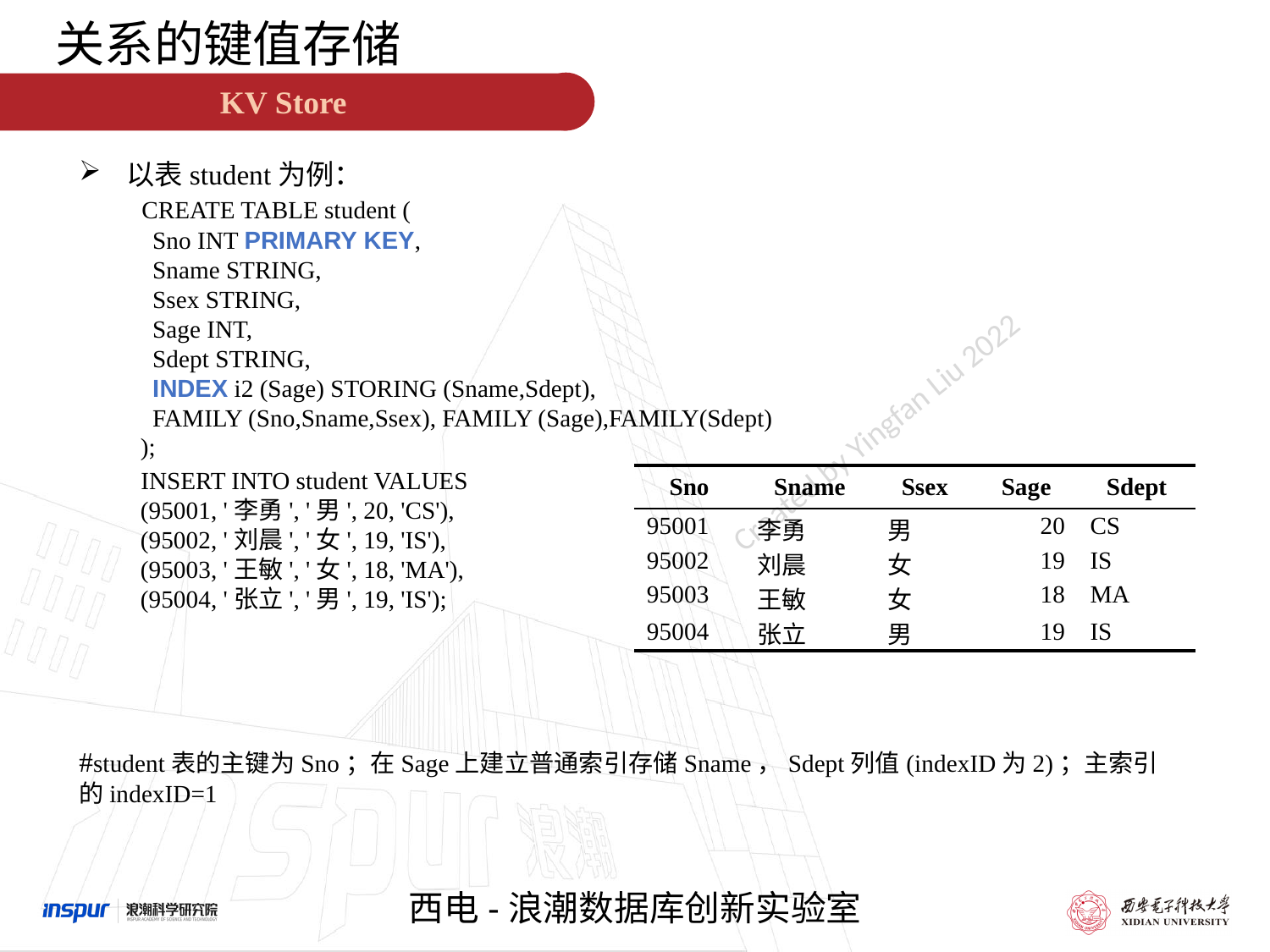

关系的键值存储

KV Store
以表student为例：
         CREATE TABLE student (
            Sno INT PRIMARY KEY,
            Sname STRING,
            Ssex STRING,
            Sage INT,
            Sdept STRING,
            INDEX i2 (Sage) STORING (Sname,Sdept),
            FAMILY (Sno,Sname,Ssex), FAMILY (Sage),FAMILY(Sdept)
          );
         INSERT INTO student VALUES
          (95001, '李勇', '男', 20, 'CS'),
          (95002, '刘晨', '女', 19, 'IS'),
          (95003, '王敏', '女', 18, 'MA'),
          (95004, '张立', '男', 19, 'IS');

#student表的主键为Sno；在Sage上建立普通索引存储Sname，Sdept列值(indexID为2)；主索引的indexID=1

| Sno | Sname | Ssex | Sage | Sdept |
| --- | --- | --- | --- | --- |
| 95001 | 李勇 | 男 | 20 | CS |
| 95002 | 刘晨 | 女 | 19 | IS |
| 95003 | 王敏 | 女 | 18 | MA |
| 95004 | 张立 | 男 | 19 | IS |